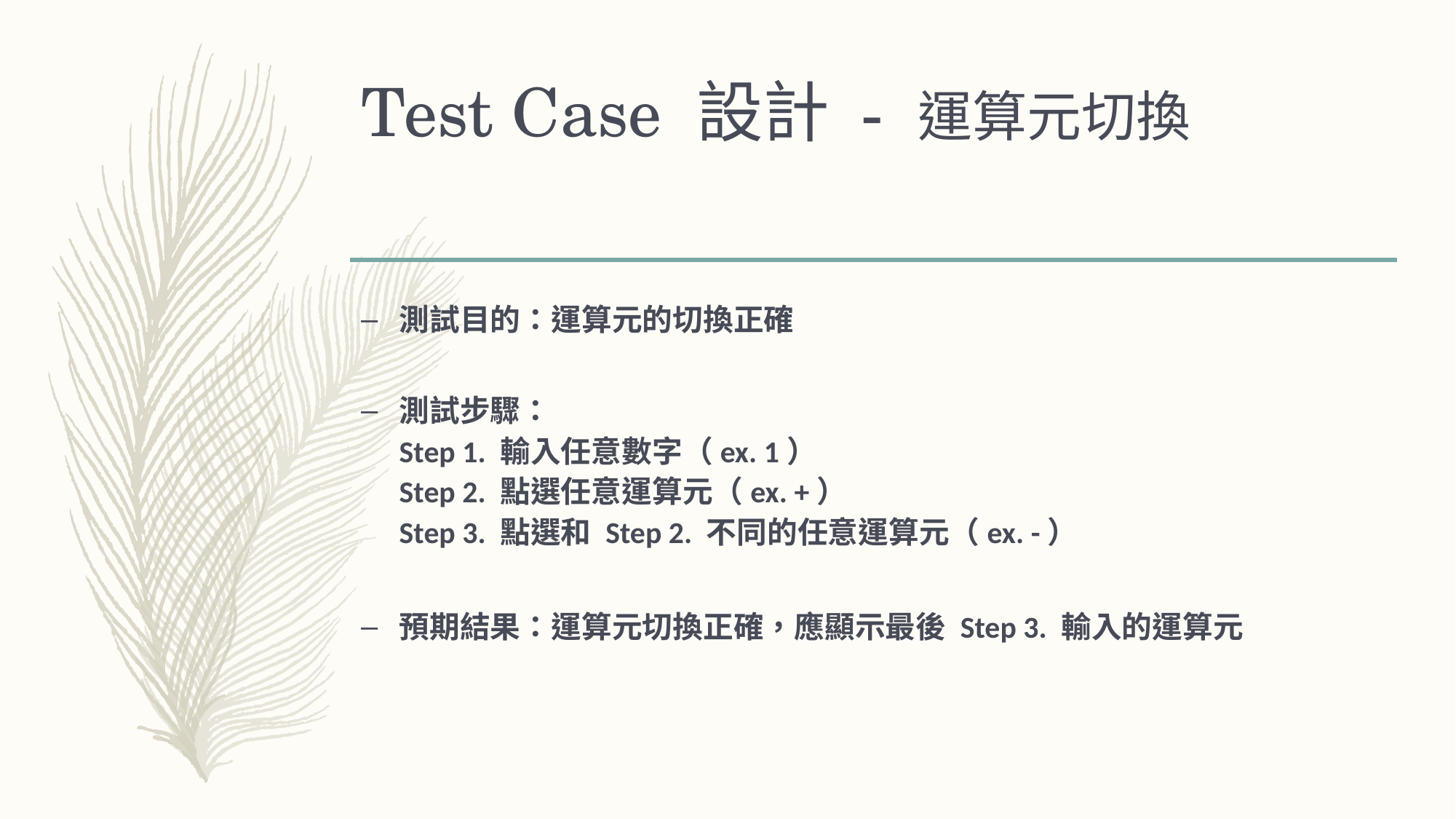

# Test Case 設計 - 運算元切換
測試目的：運算元的切換正確
測試步驟：
Step 1. 輸入任意數字（ex. 1）
Step 2. 點選任意運算元（ex. +）
Step 3. 點選和 Step 2. 不同的任意運算元（ex. -）
預期結果：運算元切換正確，應顯示最後 Step 3. 輸入的運算元